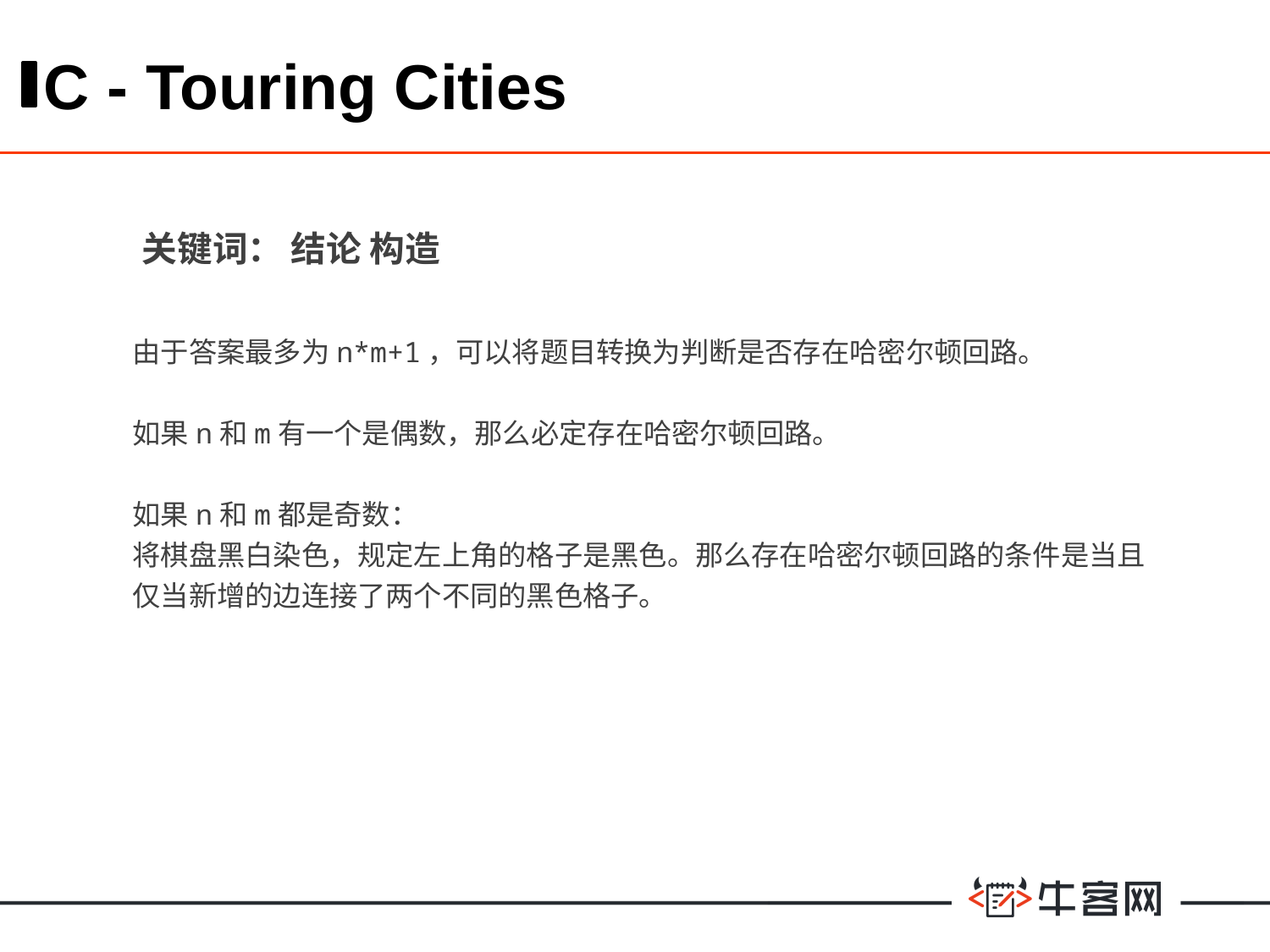

C - Touring Cities

关键词： 结论 构造
由于答案最多为n*m+1，可以将题目转换为判断是否存在哈密尔顿回路。

如果n和m有一个是偶数，那么必定存在哈密尔顿回路。

如果n和m都是奇数：
将棋盘黑白染色，规定左上角的格子是黑色。那么存在哈密尔顿回路的条件是当且仅当新增的边连接了两个不同的黑色格子。